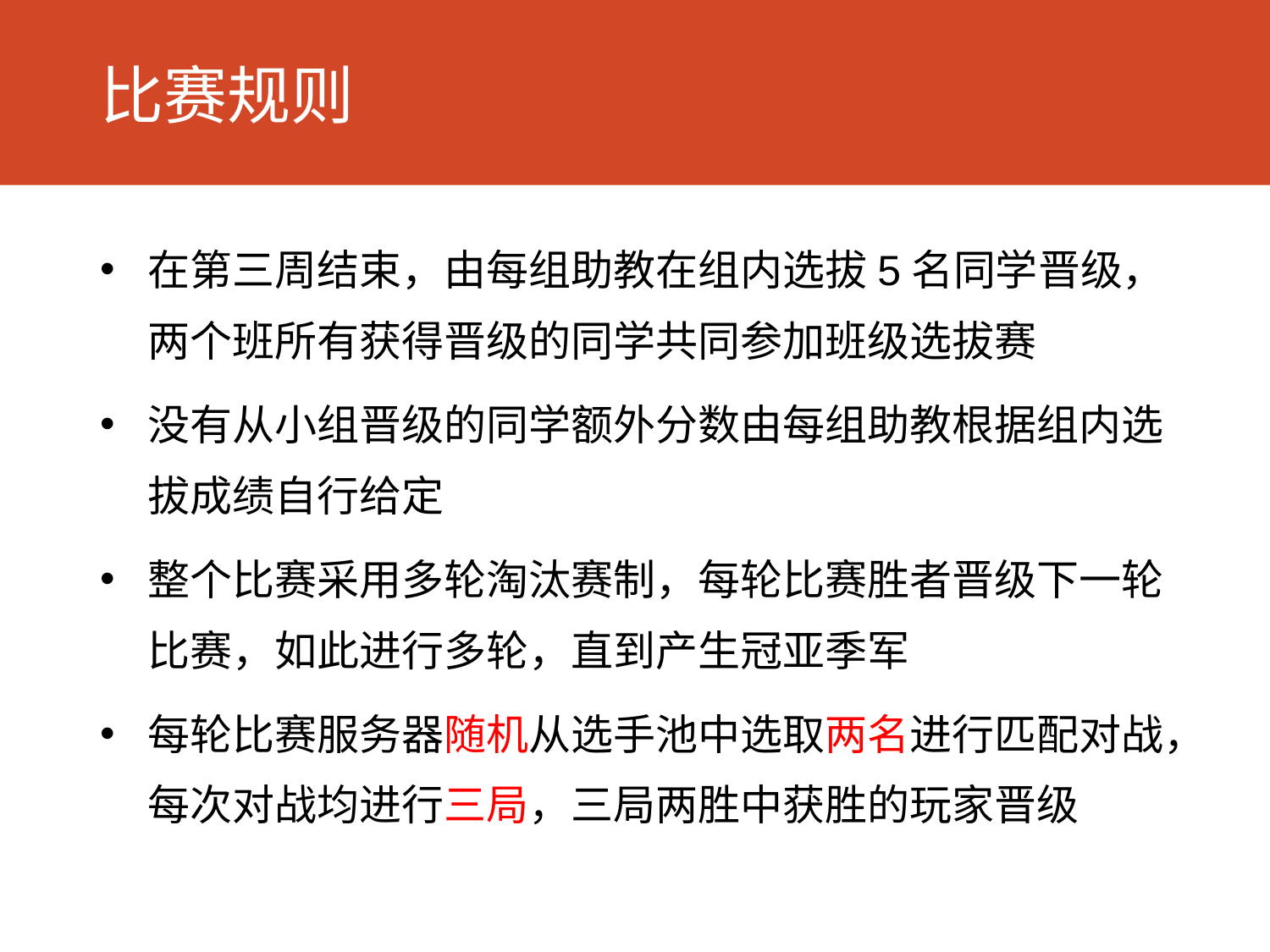

# 比赛规则
在第三周结束，由每组助教在组内选拔5名同学晋级，两个班所有获得晋级的同学共同参加班级选拔赛
没有从小组晋级的同学额外分数由每组助教根据组内选拔成绩自行给定
整个比赛采用多轮淘汰赛制，每轮比赛胜者晋级下一轮比赛，如此进行多轮，直到产生冠亚季军
每轮比赛服务器随机从选手池中选取两名进行匹配对战，每次对战均进行三局，三局两胜中获胜的玩家晋级